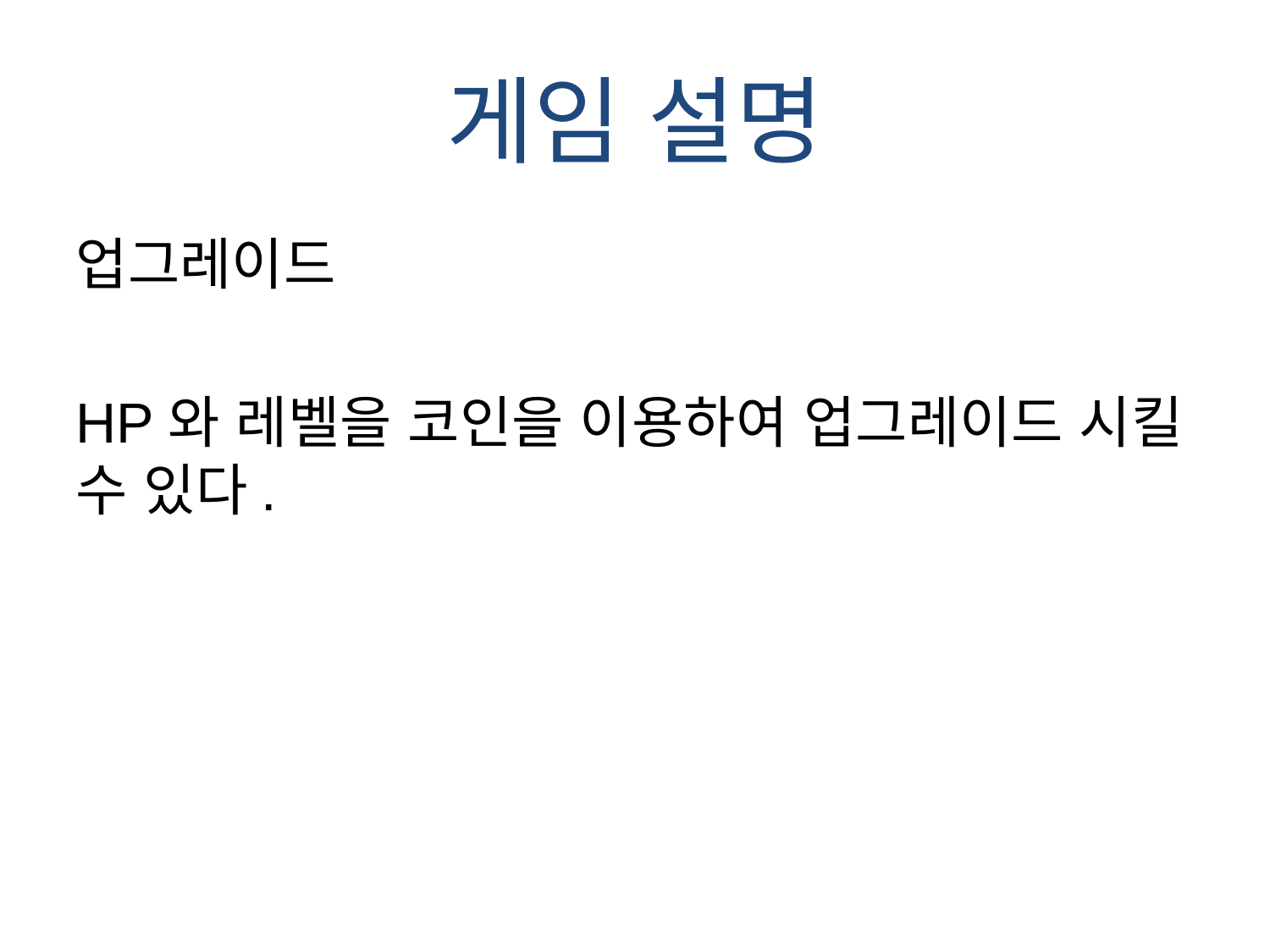

# 게임 설명
업그레이드

HP와 레벨을 코인을 이용하여 업그레이드 시킬 수 있다.